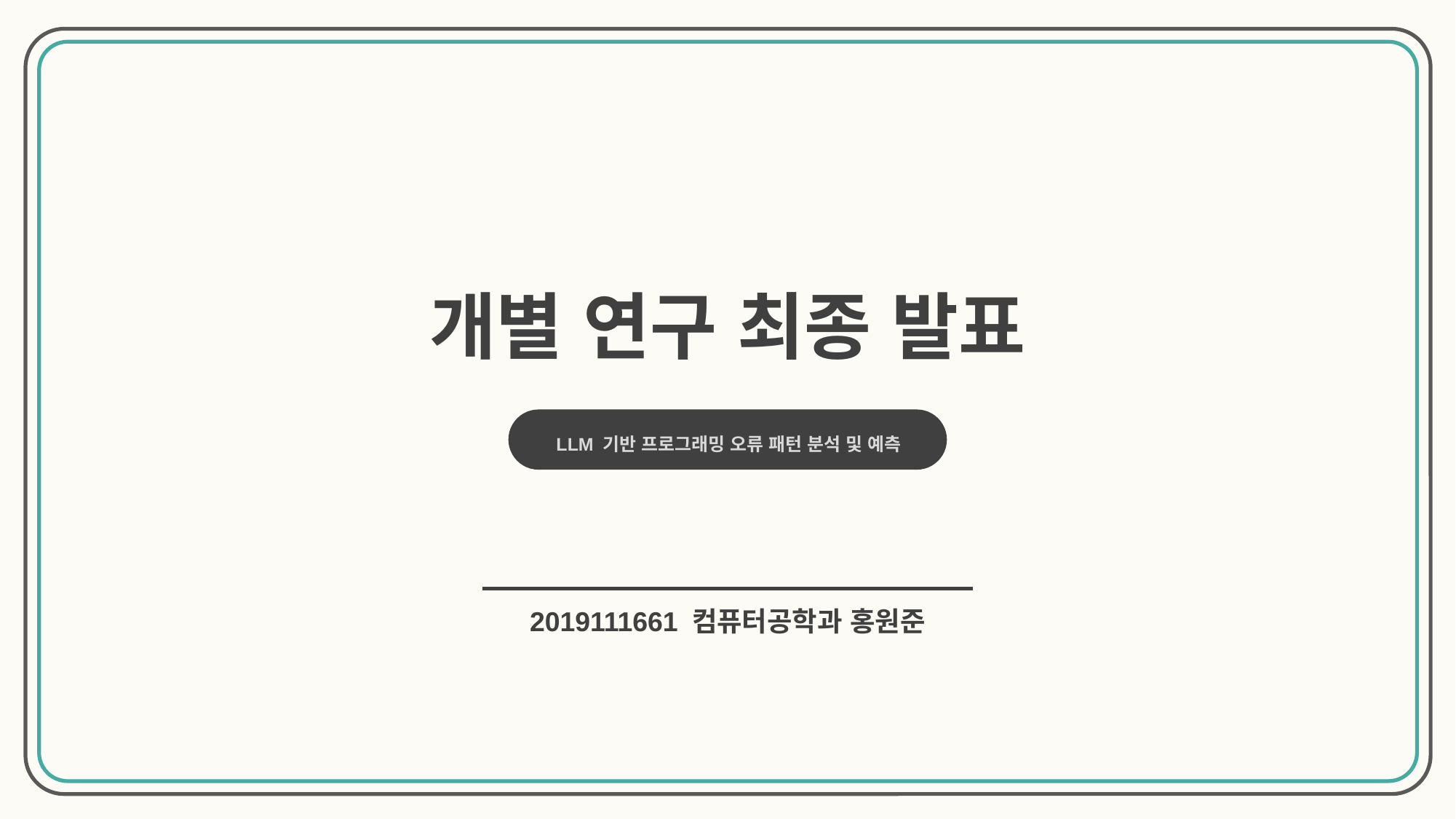

개별 연구 최종 발표

LLM 기반 프로그래밍 오류 패턴 분석 및 예측
2019111661 컴퓨터공학과 홍원준